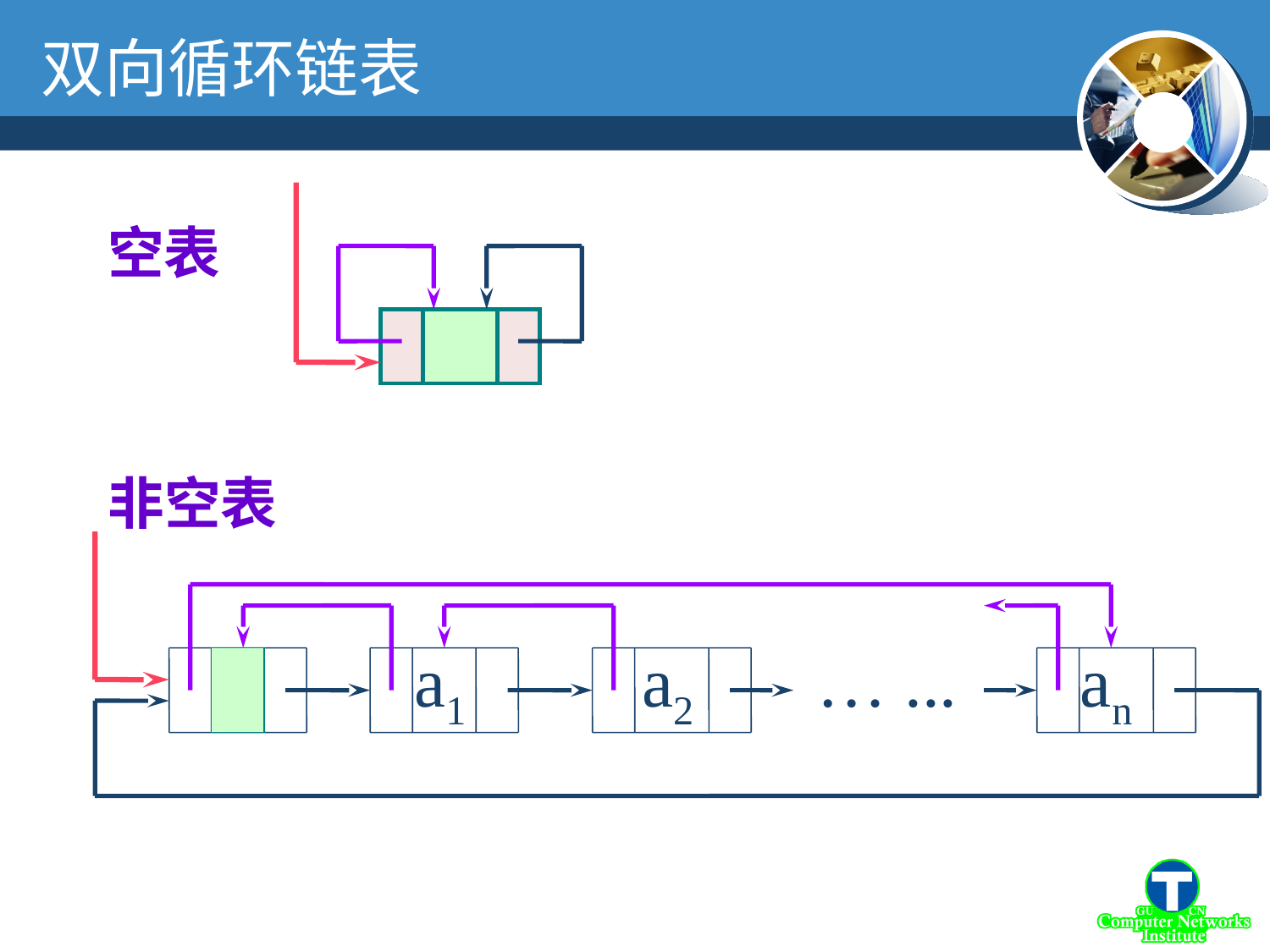

双向循环链表

空表

非空表

   a1          a2       … ...       an